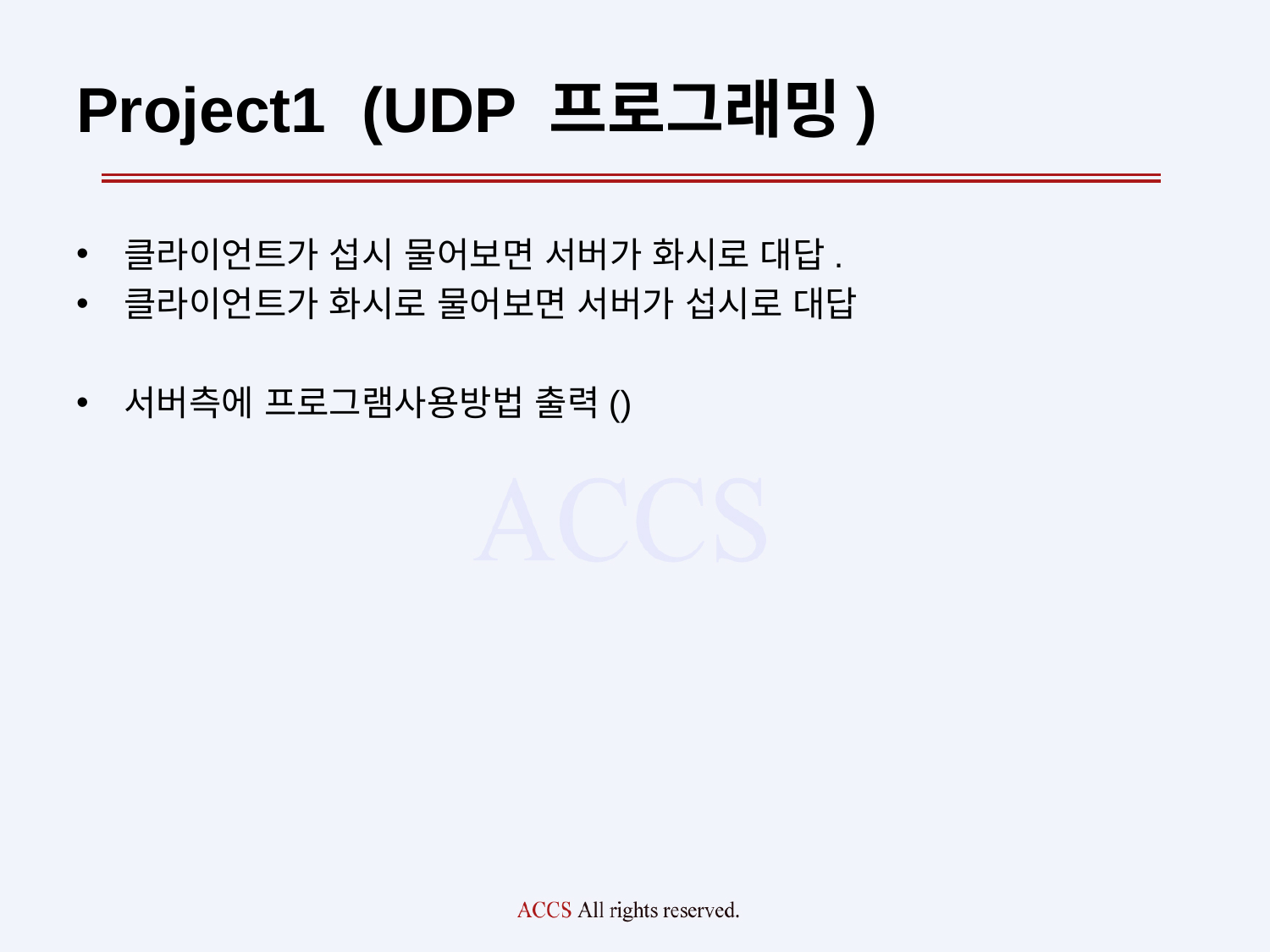

# Project1  (UDP 프로그래밍)
클라이언트가 섭시 물어보면 서버가 화시로 대답.
클라이언트가 화시로 물어보면 서버가 섭시로 대답

서버측에 프로그램사용방법 출력()